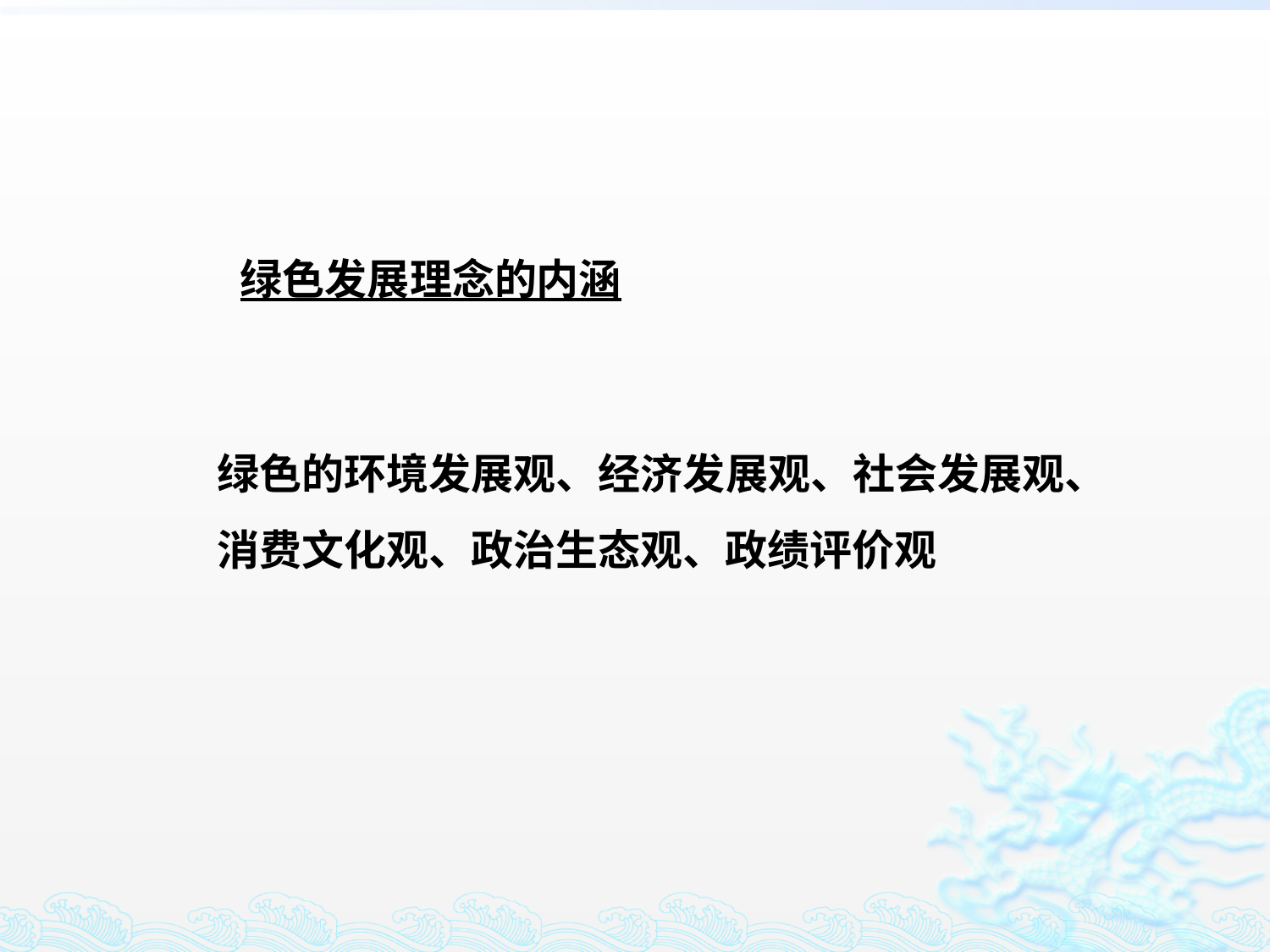

绿色发展理念的内涵
绿色的环境发展观、经济发展观、社会发展观、消费文化观、政治生态观、政绩评价观